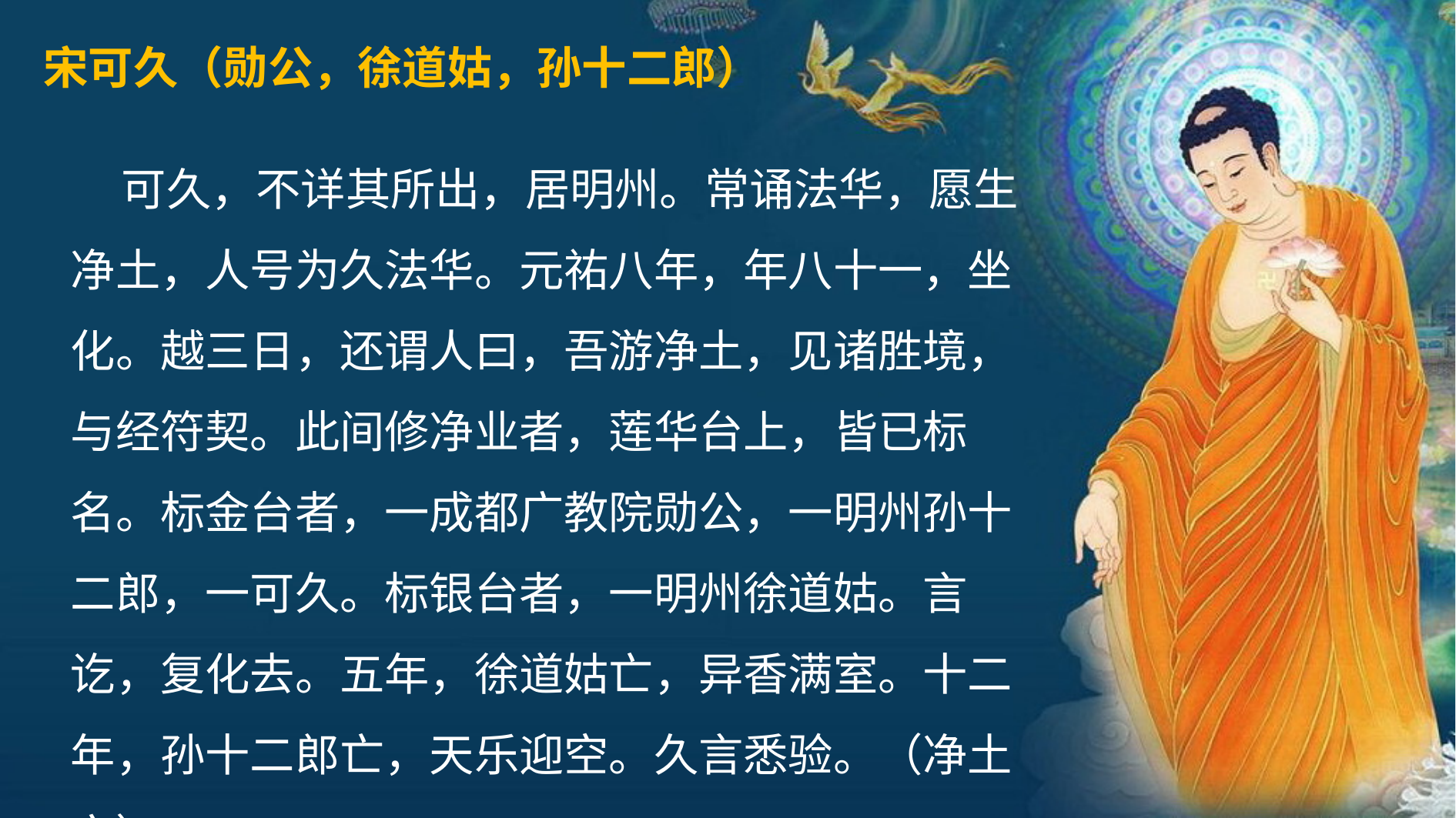

宋可久（勋公，徐道姑，孙十二郎）
    可久，不详其所出，居明州。常诵法华，愿生净土，人号为久法华。元祐八年，年八十一，坐化。越三日，还谓人曰，吾游净土，见诸胜境，与经符契。此间修净业者，莲华台上，皆已标名。标金台者，一成都广教院勋公，一明州孙十二郎，一可久。标银台者，一明州徐道姑。言讫，复化去。五年，徐道姑亡，异香满室。十二年，孙十二郎亡，天乐迎空。久言悉验。（净土文）